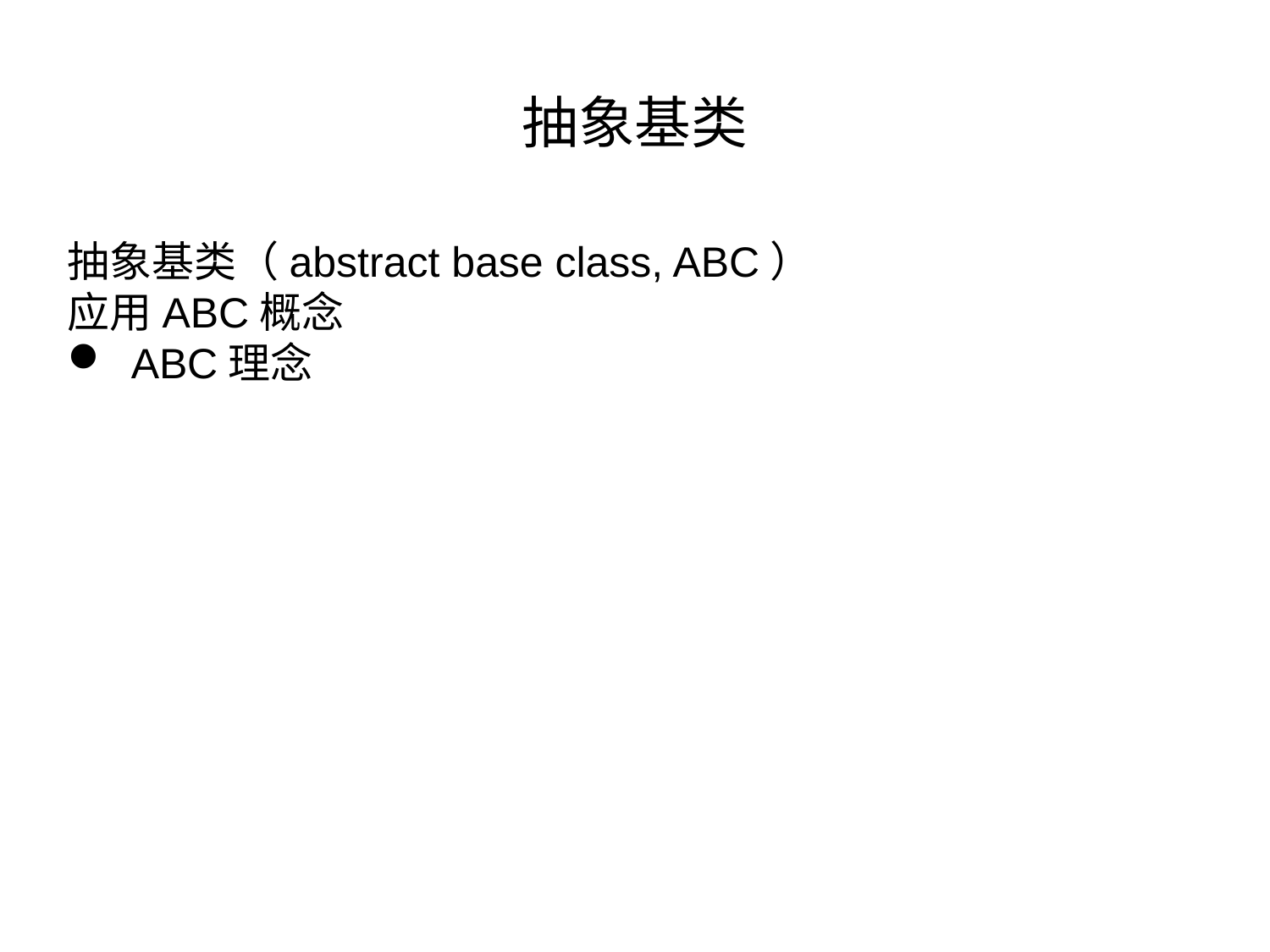

抽象基类
抽象基类（abstract base class, ABC）
应用ABC概念
ABC理念